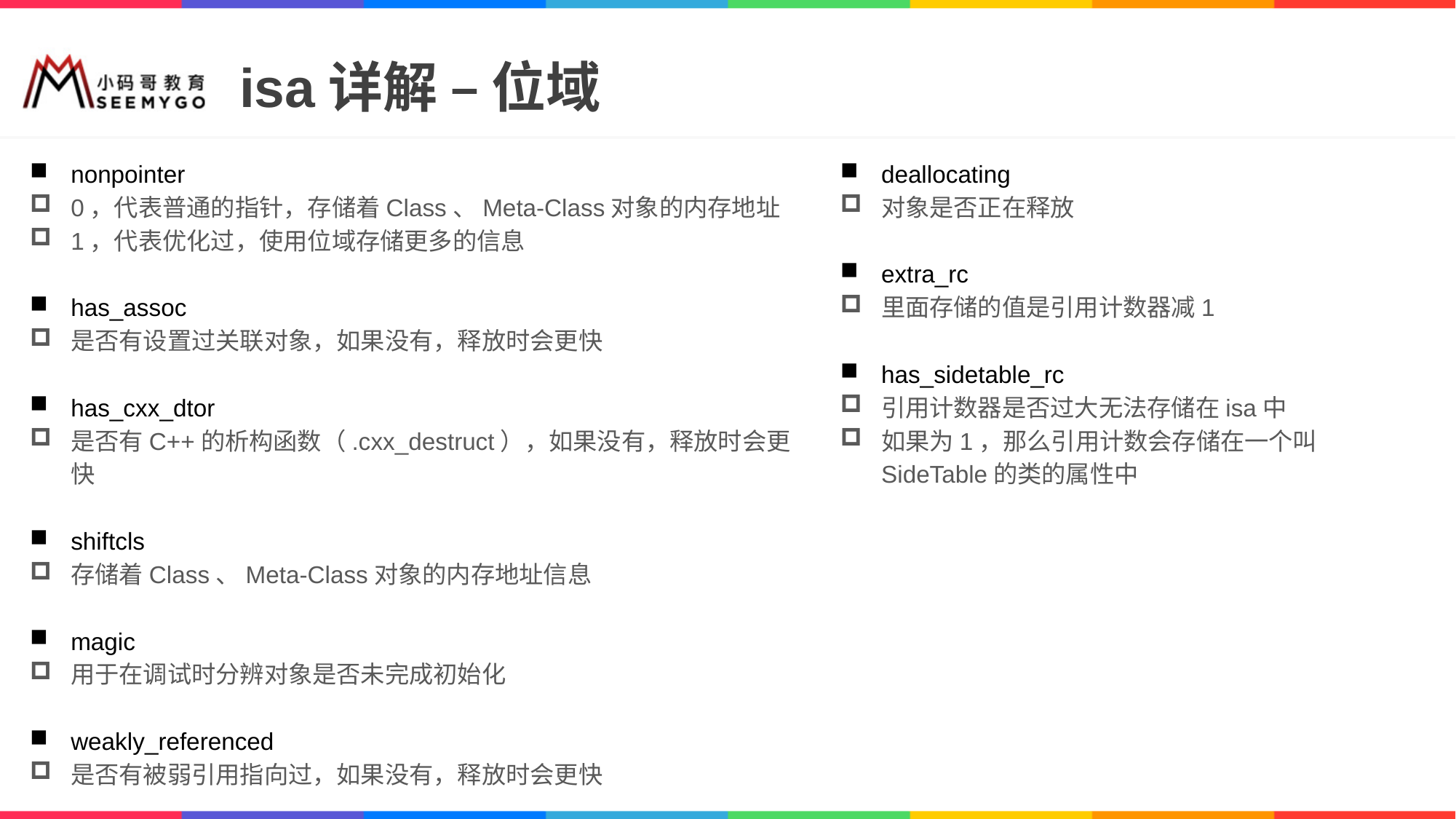

# isa详解 – 位域
nonpointer
0，代表普通的指针，存储着Class、Meta-Class对象的内存地址
1，代表优化过，使用位域存储更多的信息

has_assoc
是否有设置过关联对象，如果没有，释放时会更快

has_cxx_dtor
是否有C++的析构函数（.cxx_destruct），如果没有，释放时会更快

shiftcls
存储着Class、Meta-Class对象的内存地址信息

magic
用于在调试时分辨对象是否未完成初始化

weakly_referenced
是否有被弱引用指向过，如果没有，释放时会更快

deallocating
对象是否正在释放

extra_rc
里面存储的值是引用计数器减1

has_sidetable_rc
引用计数器是否过大无法存储在isa中
如果为1，那么引用计数会存储在一个叫SideTable的类的属性中